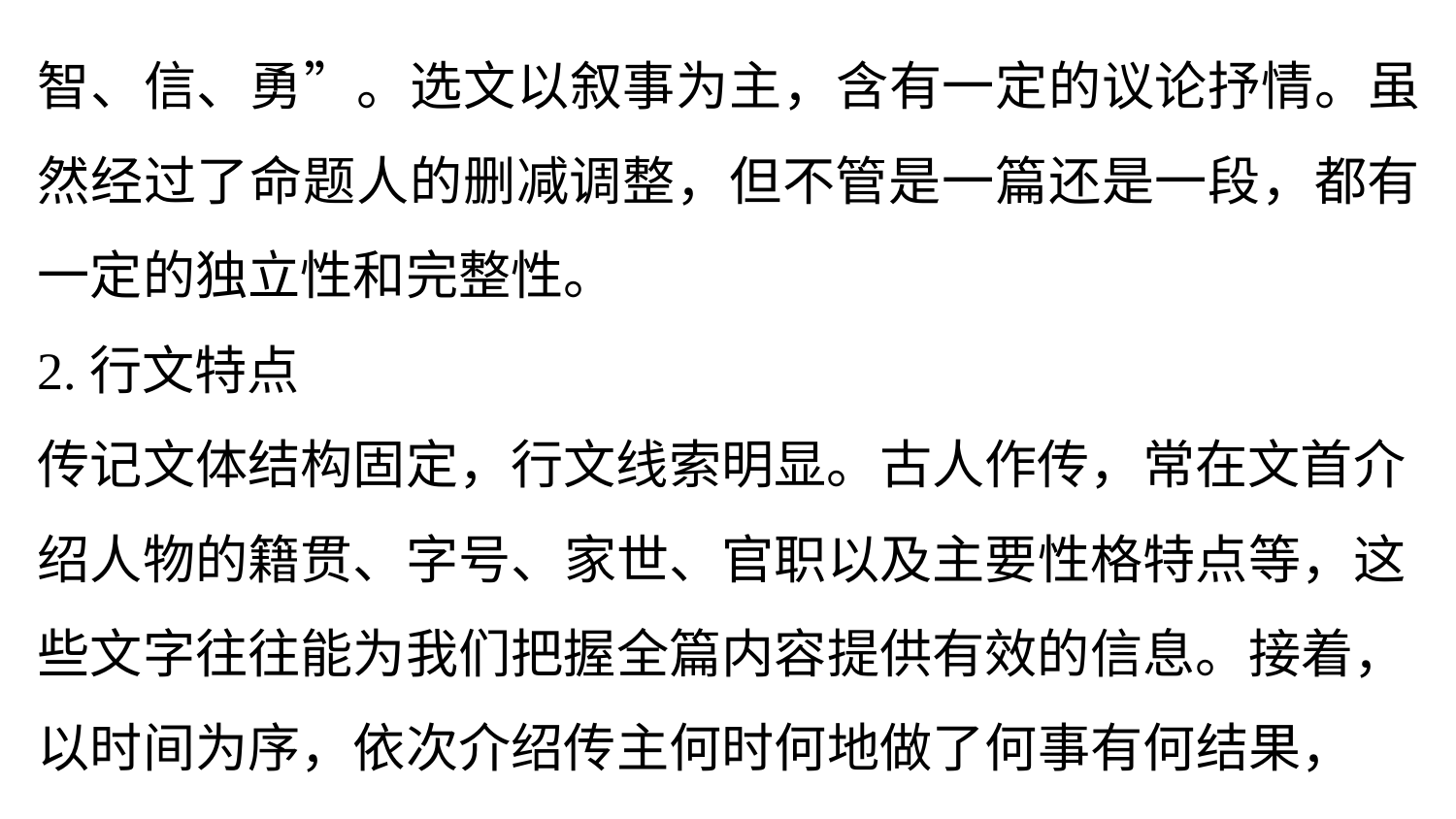

智、信、勇”。选文以叙事为主，含有一定的议论抒情。虽然经过了命题人的删减调整，但不管是一篇还是一段，都有一定的独立性和完整性。
2.行文特点
传记文体结构固定，行文线索明显。古人作传，常在文首介绍人物的籍贯、字号、家世、官职以及主要性格特点等，这些文字往往能为我们把握全篇内容提供有效的信息。接着，以时间为序，依次介绍传主何时何地做了何事有何结果，